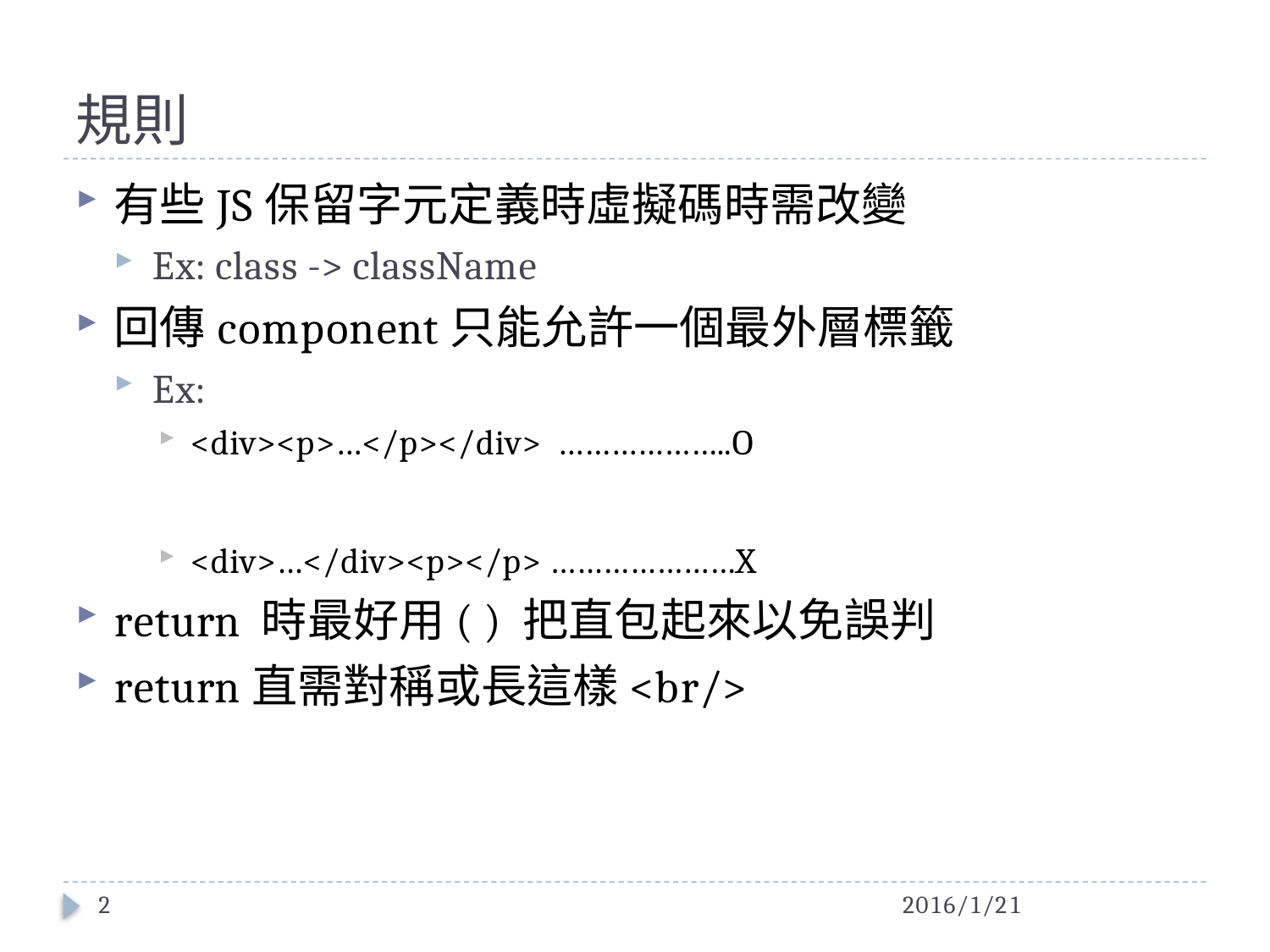

# 規則
有些JS保留字元定義時虛擬碼時需改變
Ex: class -> className
回傳component只能允許一個最外層標籤
Ex:
<div><p>…</p></div>  ………………..O

<div>…</div><p></p> …………………X
return 時最好用( ) 把直包起來以免誤判
return直需對稱或長這樣<br/>

2
2016/1/21